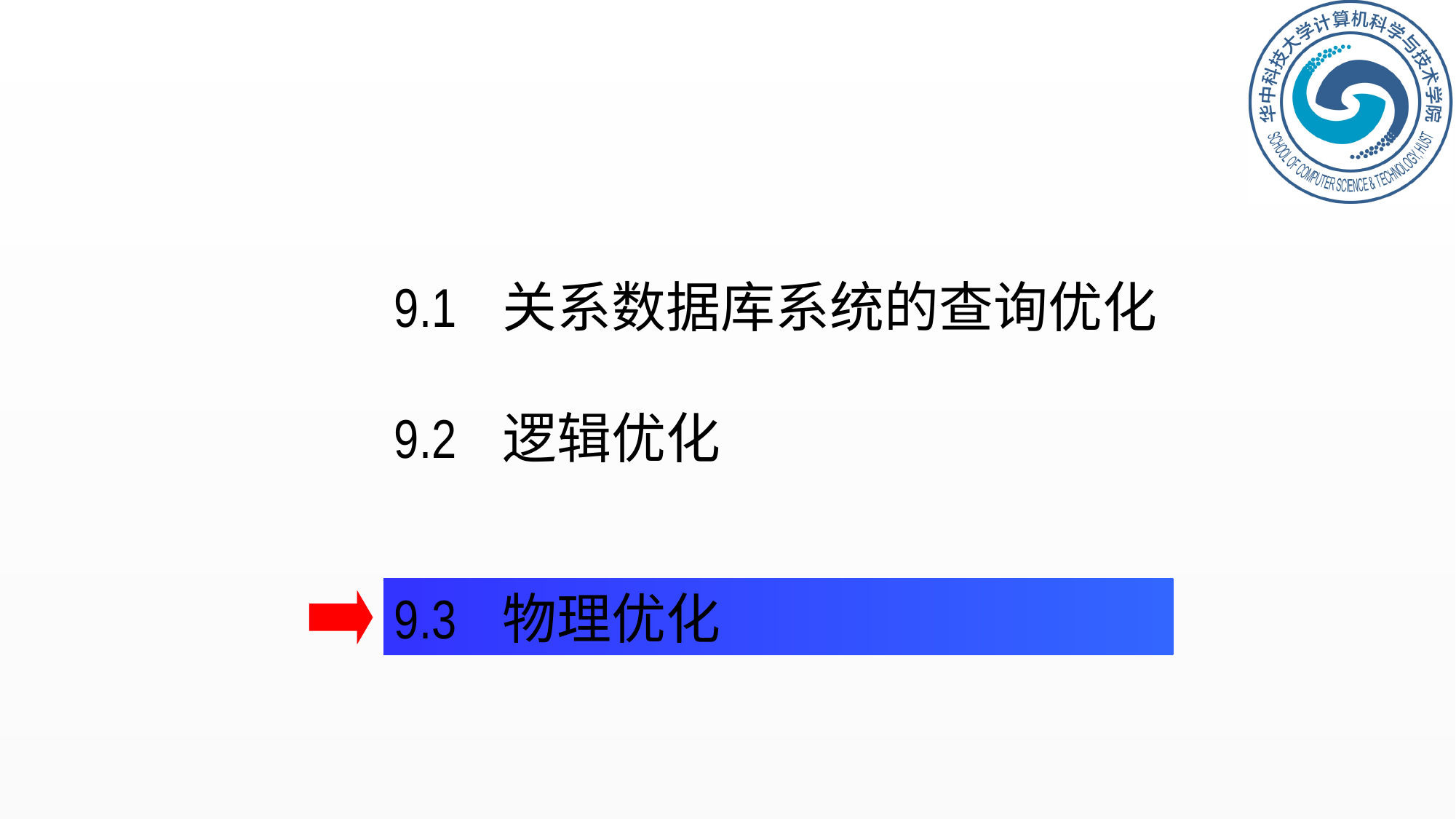

第九章 关系查询处理和查询优化

9.1 关系数据库系统的查询优化

9.2 逻辑优化
9.3 物理优化